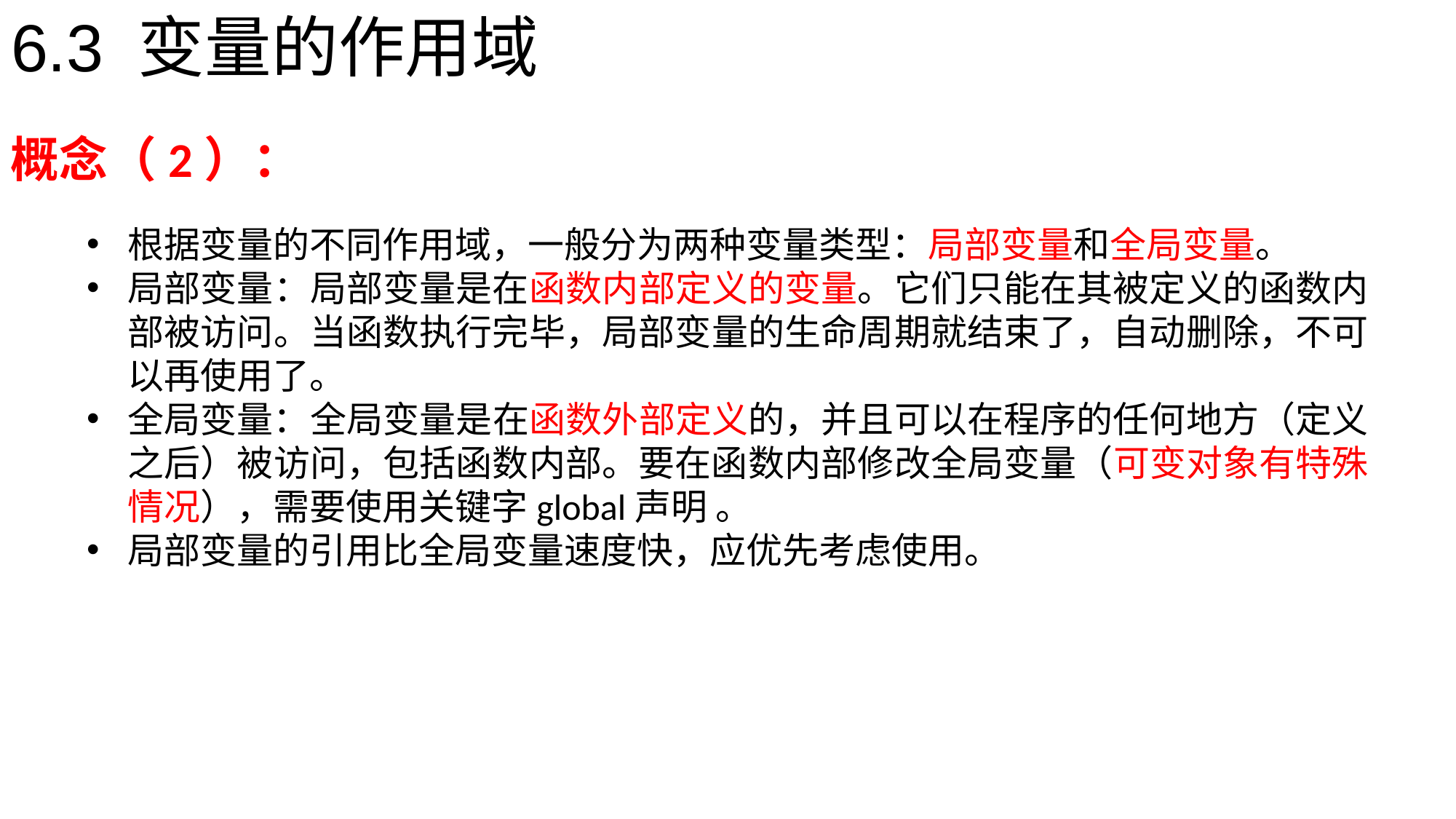

# 6.3 变量的作用域
概念（2）：
根据变量的不同作用域，一般分为两种变量类型：局部变量和全局变量。
局部变量：局部变量是在函数内部定义的变量。它们只能在其被定义的函数内部被访问。当函数执行完毕，局部变量的生命周期就结束了，自动删除，不可以再使用了。
全局变量：全局变量是在函数外部定义的，并且可以在程序的任何地方（定义之后）被访问，包括函数内部。要在函数内部修改全局变量（可变对象有特殊情况），需要使用关键字global声明 。
局部变量的引用比全局变量速度快，应优先考虑使用。